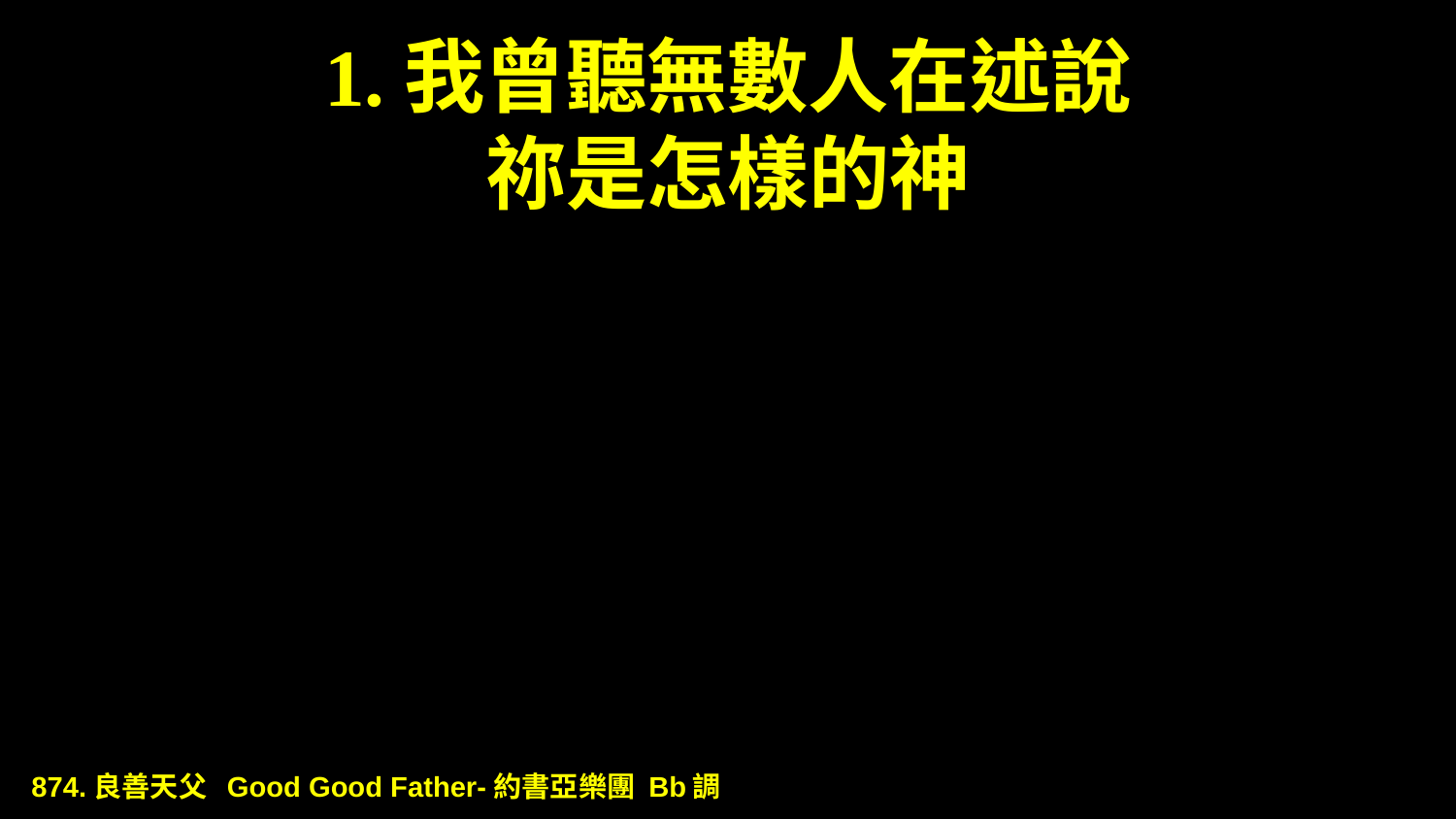

# 1.我曾聽無數人在述說 祢是怎樣的神
874.良善天父  Good Good Father-約書亞樂團 Bb調